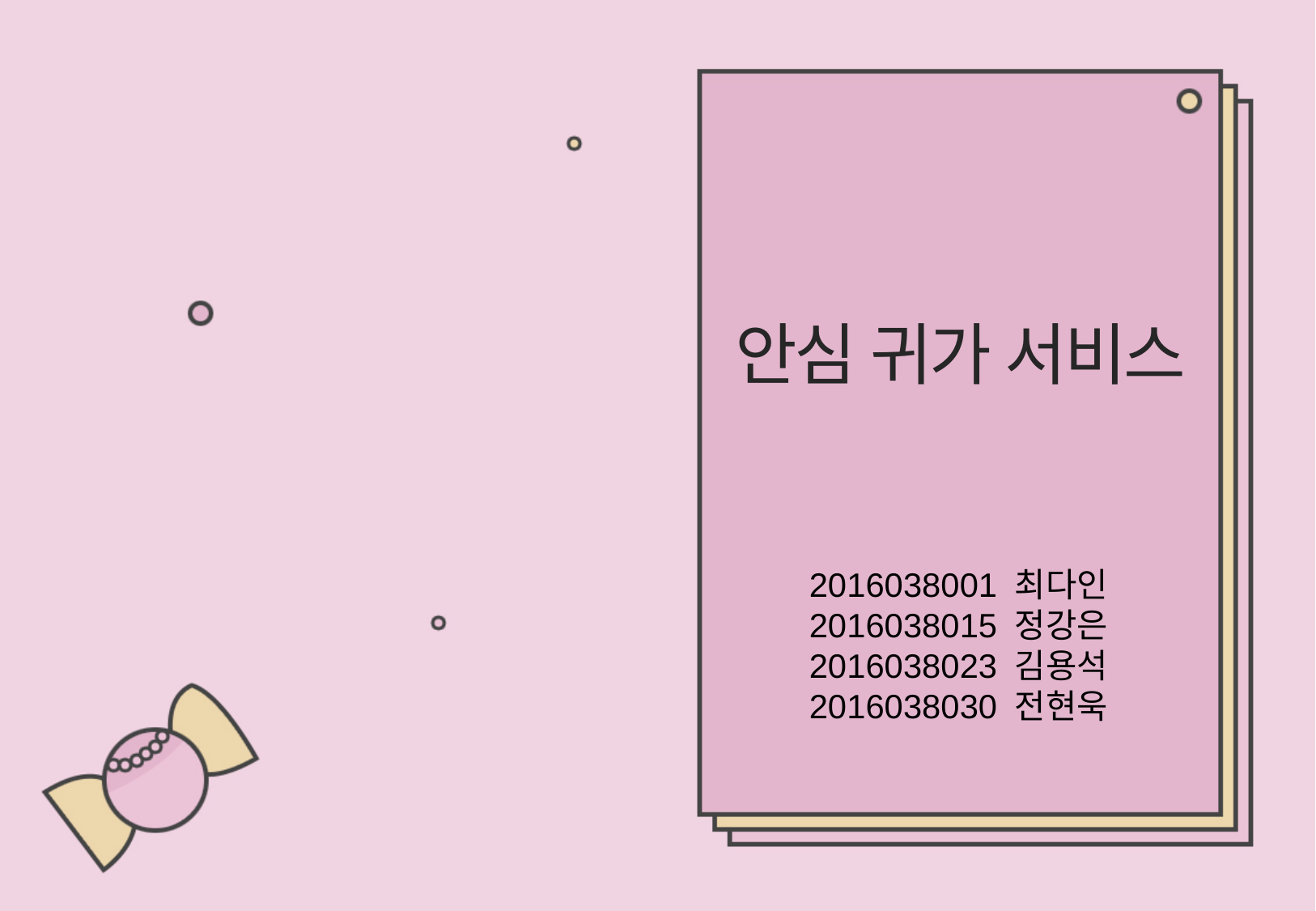

안심 귀가 서비스
2016038001 최다인
2016038015 정강은
2016038023 김용석
2016038030 전현욱